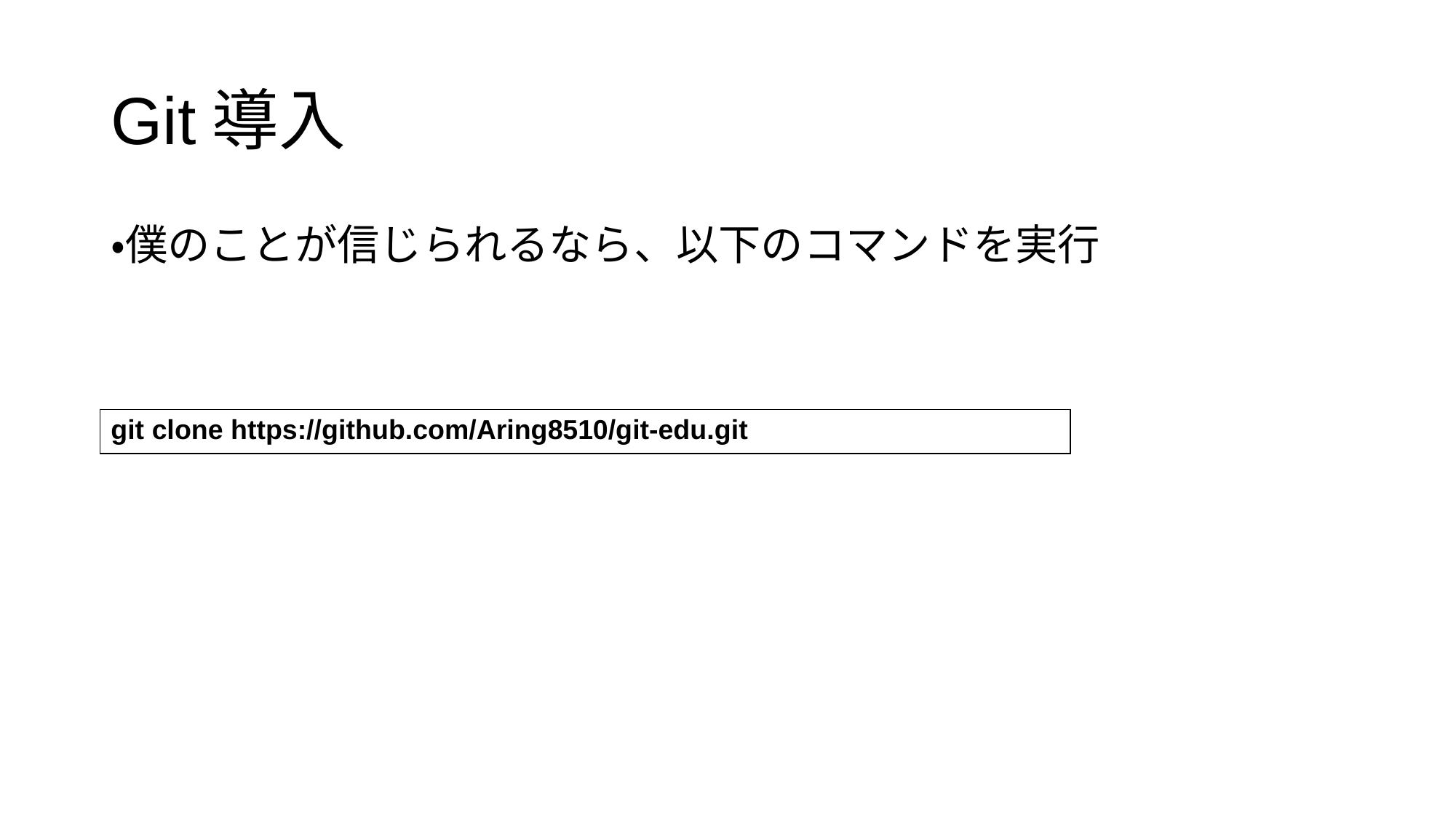

# Git導入
・僕のことが信じられるなら、以下のコマンドを実行
| git clone https://github.com/Aring8510/git-edu.git |
| --- |